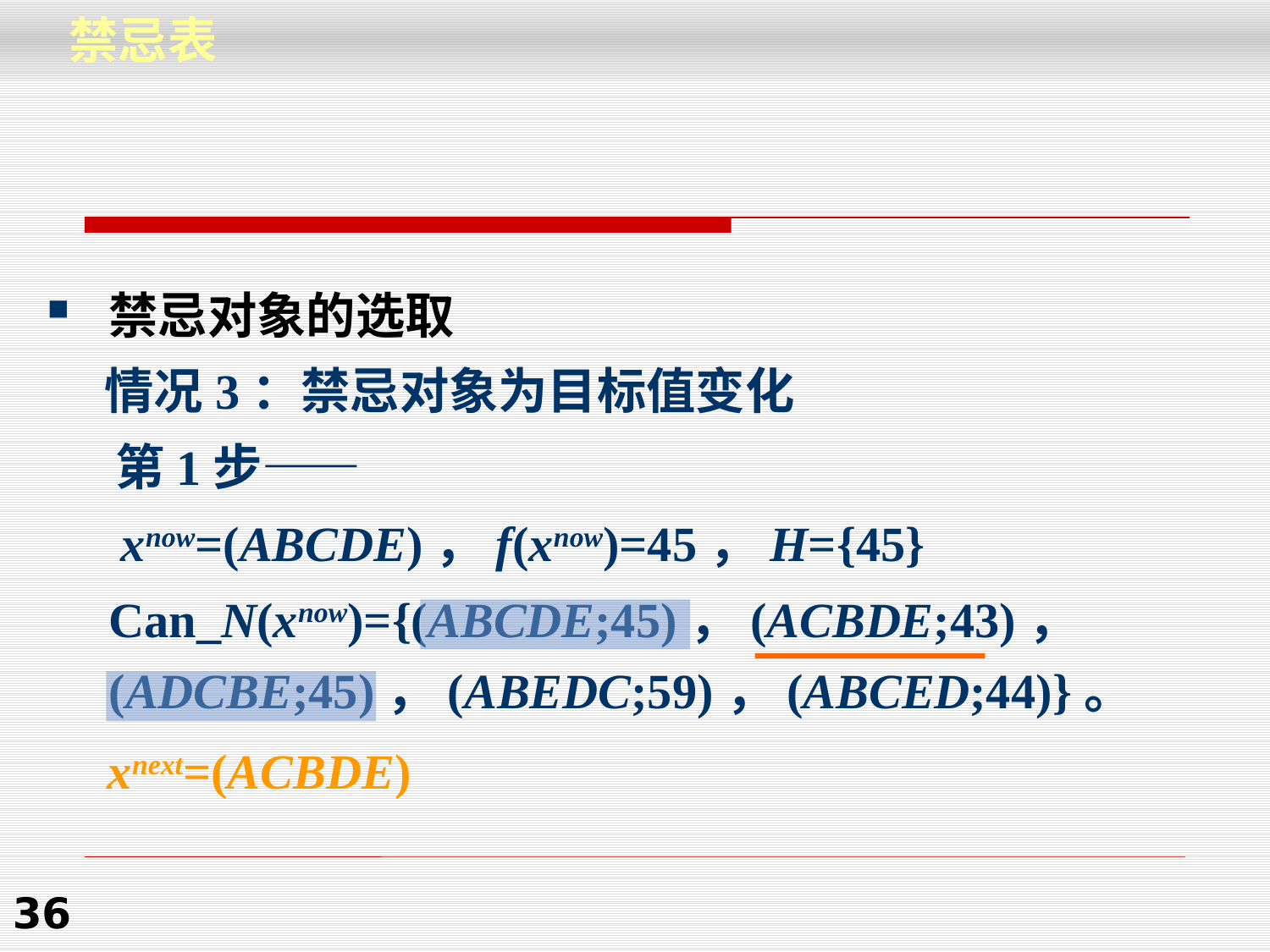

禁忌表

禁忌对象的选取
        情况3：禁忌对象为目标值变化
     第1步——
      xnow=(ABCDE)，f(xnow)=45，H={45}
     Can_N(xnow)={(ABCDE;45)，(ACBDE;43)，(ADCBE;45)，(ABEDC;59)，(ABCED;44)}。

     xnext=(ACBDE)